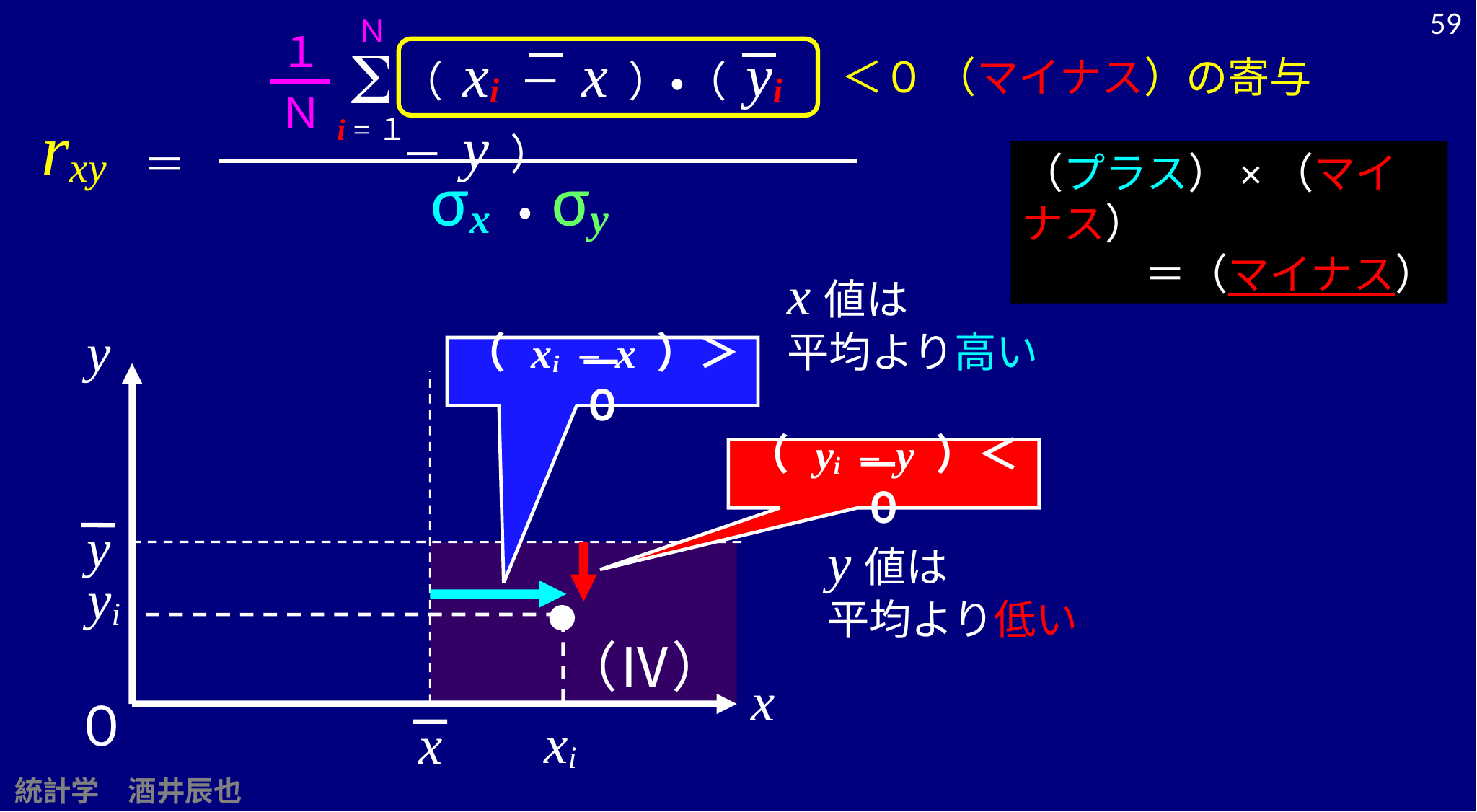

59
Ｎ
Σ
i =１
１
（ xi － x ）・（ yi － y ）

＜０ （マイナス）の寄与
Ｎ
rxy
＝
（プラス）×（マイナス）
＝（マイナス）
σx ・ σy
x値は
平均より高い
y

x
０

（ xi － x ）＞０

（ yi － y ）＜０

y

y値は
平均より低い

（Ⅳ）

yi

xi
x

統計学　酒井辰也